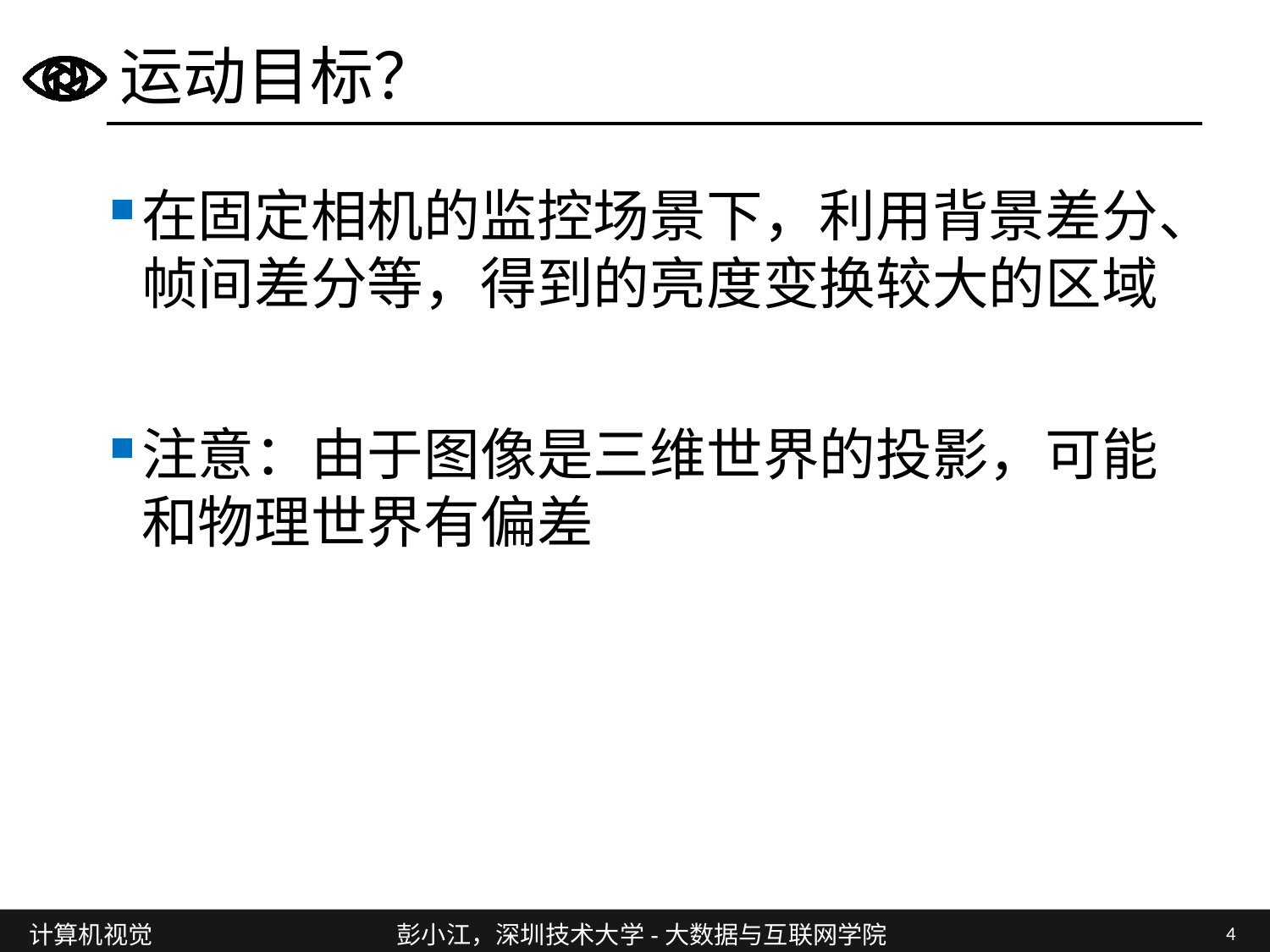

# 运动目标？
在固定相机的监控场景下，利用背景差分、帧间差分等，得到的亮度变换较大的区域

注意：由于图像是三维世界的投影，可能和物理世界有偏差

4